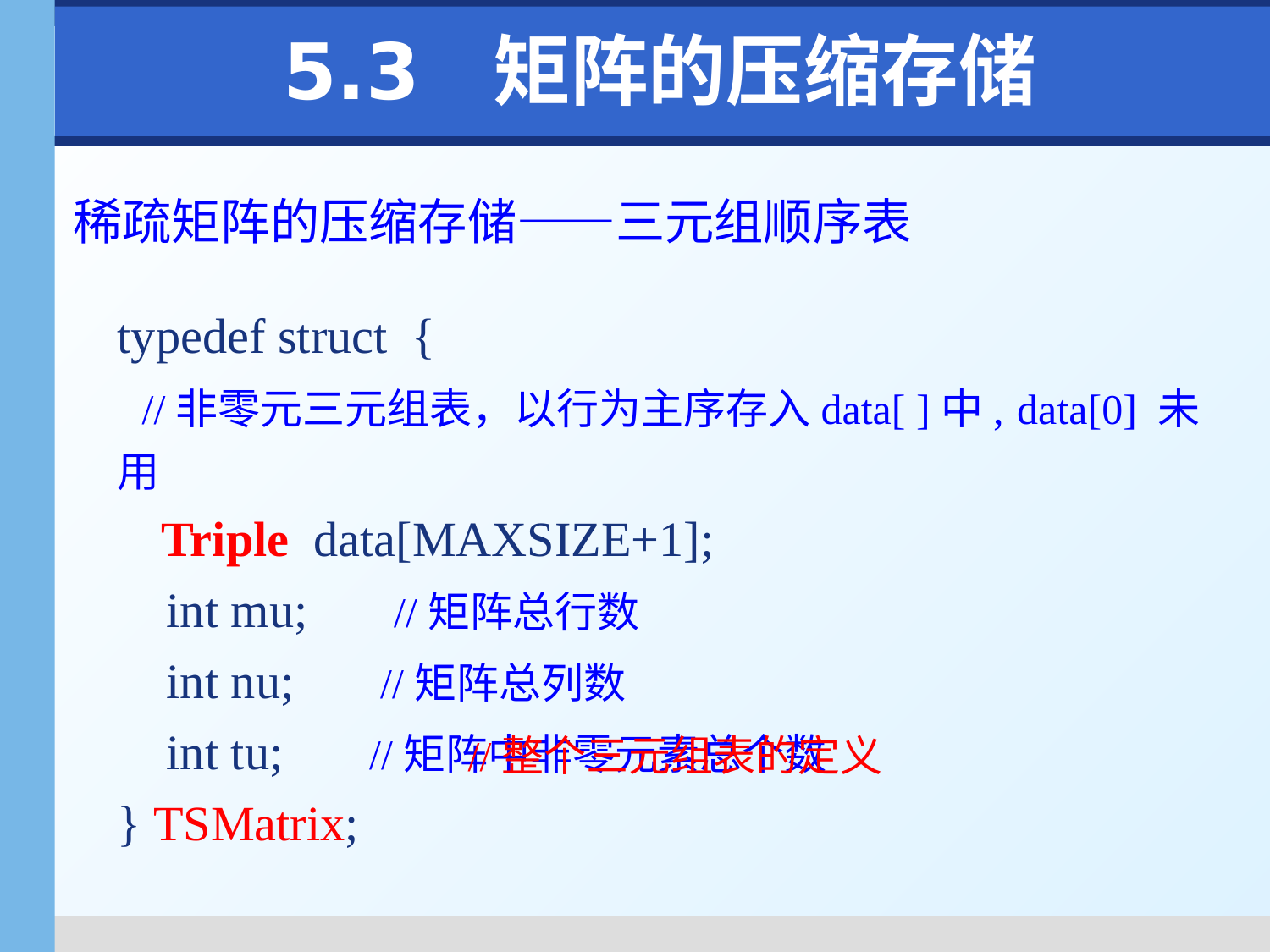

5.3  矩阵的压缩存储
稀疏矩阵的压缩存储——三元组顺序表
typedef struct  {
  //非零元三元组表，以行为主序存入data[ ]中, data[0] 未用
    Triple  data[MAXSIZE+1];
    int mu;       //矩阵总行数
    int nu;       //矩阵总列数
    int tu;       //矩阵中非零元素总个数
} TSMatrix;
//整个三元组表的定义